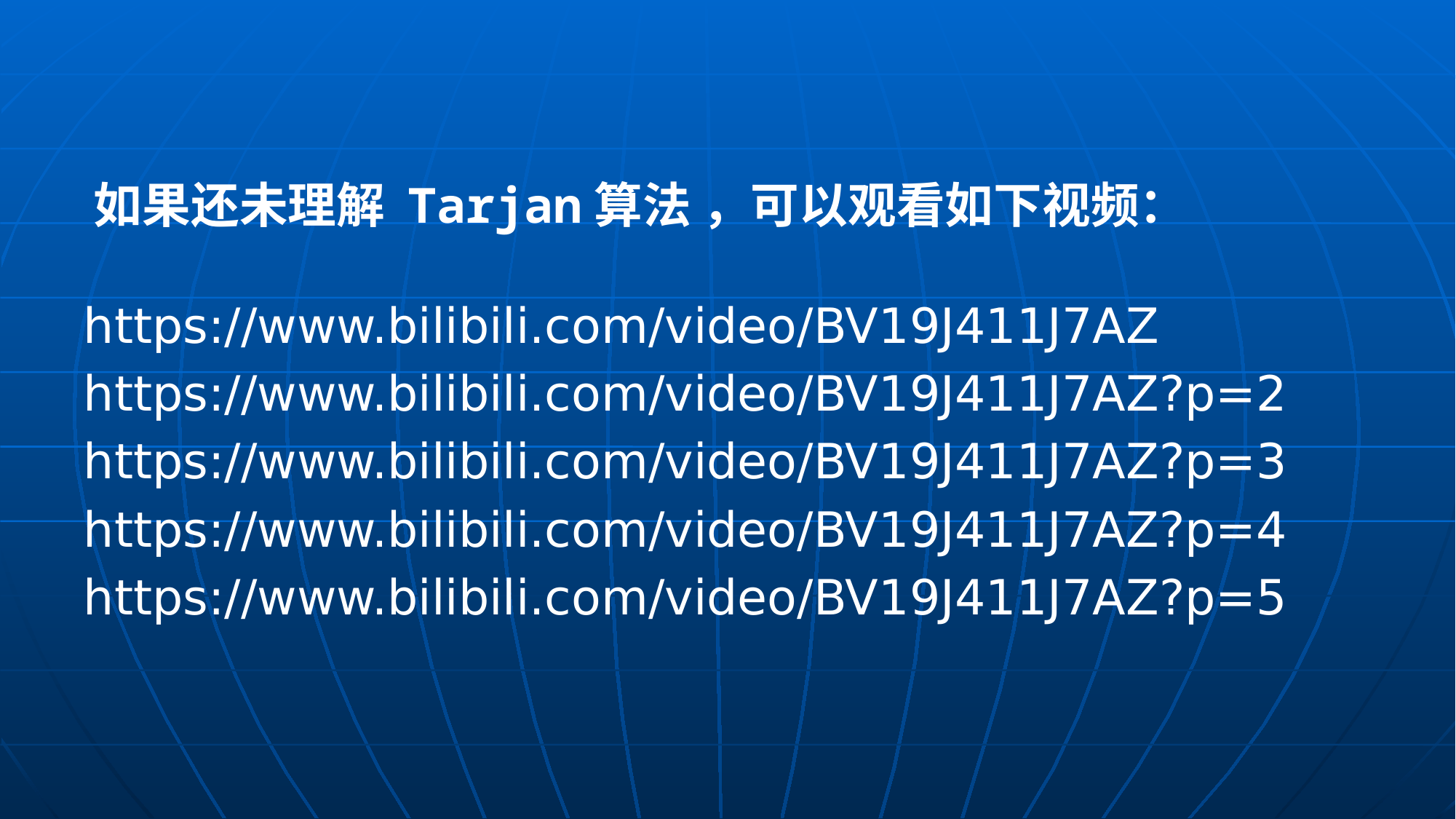

如果还未理解 Tarjan算法 ，可以观看如下视频：
https://www.bilibili.com/video/BV19J411J7AZ
https://www.bilibili.com/video/BV19J411J7AZ?p=2
https://www.bilibili.com/video/BV19J411J7AZ?p=3
https://www.bilibili.com/video/BV19J411J7AZ?p=4
https://www.bilibili.com/video/BV19J411J7AZ?p=5